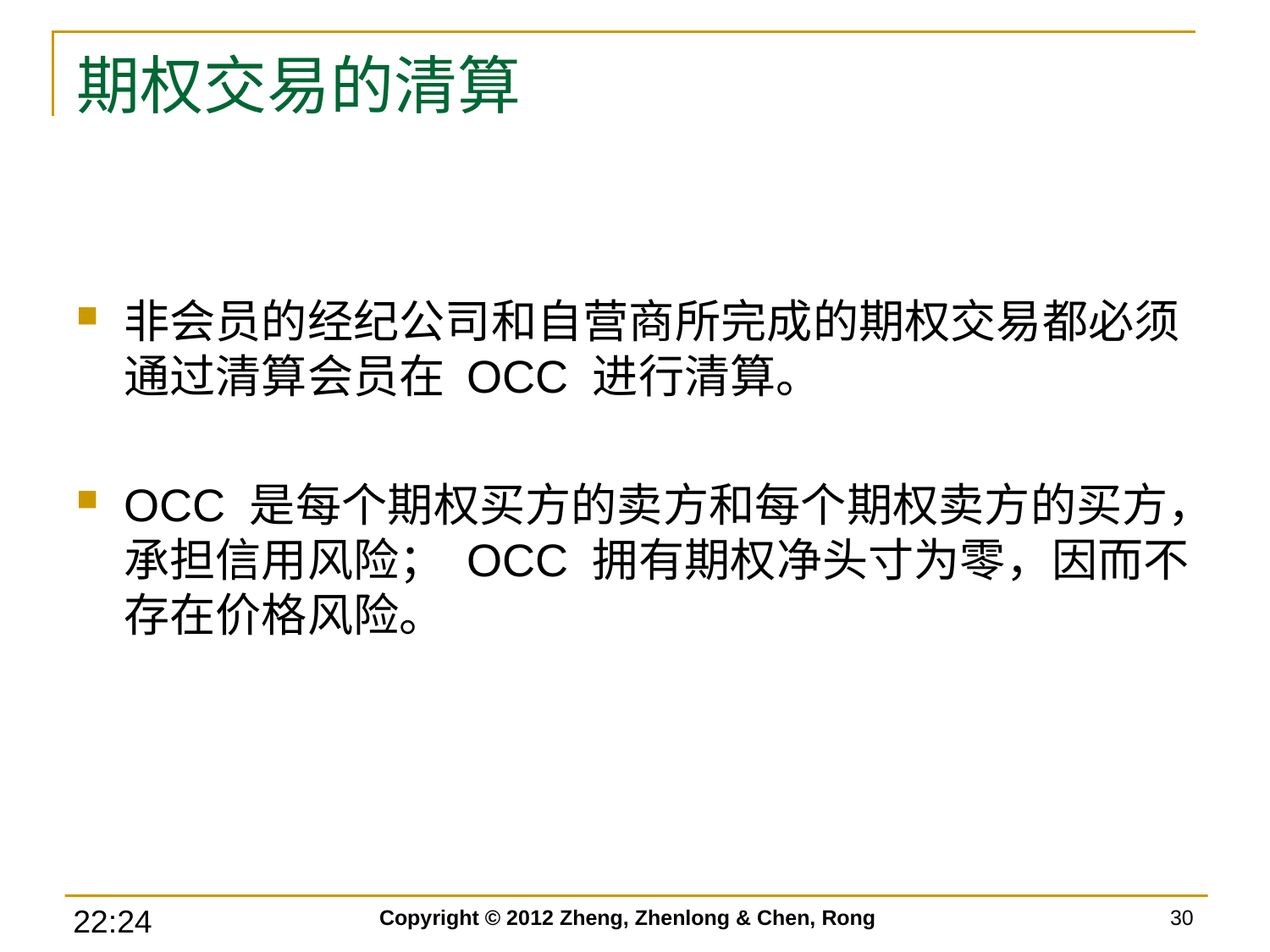

# 期权交易的清算

非会员的经纪公司和自营商所完成的期权交易都必须通过清算会员在 OCC 进行清算。

OCC 是每个期权买方的卖方和每个期权卖方的买方，承担信用风险； OCC 拥有期权净头寸为零，因而不存在价格风险。
Copyright © 2012 Zheng, Zhenlong & Chen, Rong
30